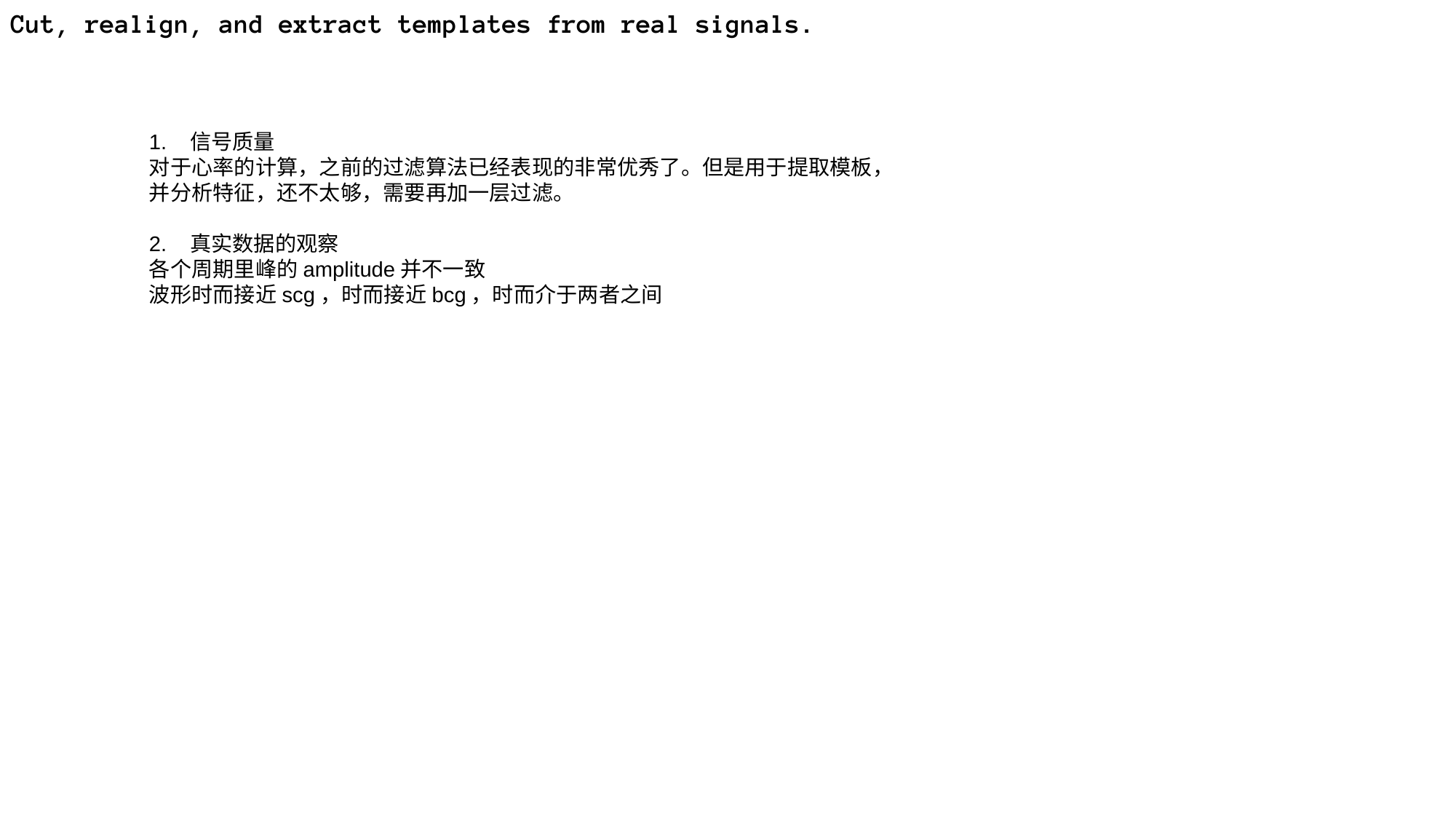

Cut, realign, and extract templates from real signals.

信号质量
对于心率的计算，之前的过滤算法已经表现的非常优秀了。但是用于提取模板，并分析特征，还不太够，需要再加一层过滤。

真实数据的观察
各个周期里峰的amplitude并不一致
波形时而接近scg，时而接近bcg，时而介于两者之间